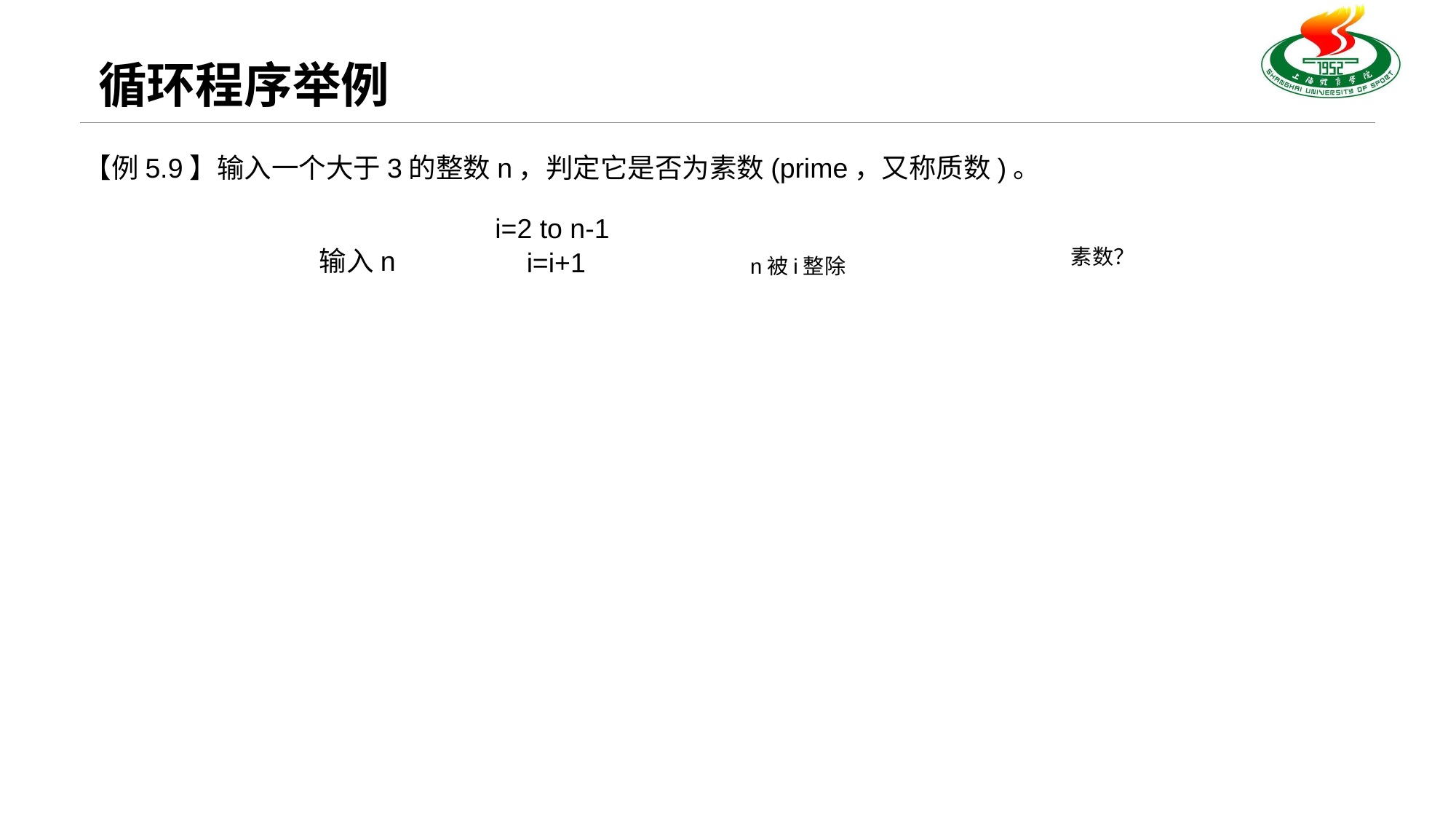

# 循环程序举例
【例5.9】输入一个大于3的整数n，判定它是否为素数(prime，又称质数)。
i=2 to n-1
输入n
素数？
i=i+1
n被i整除